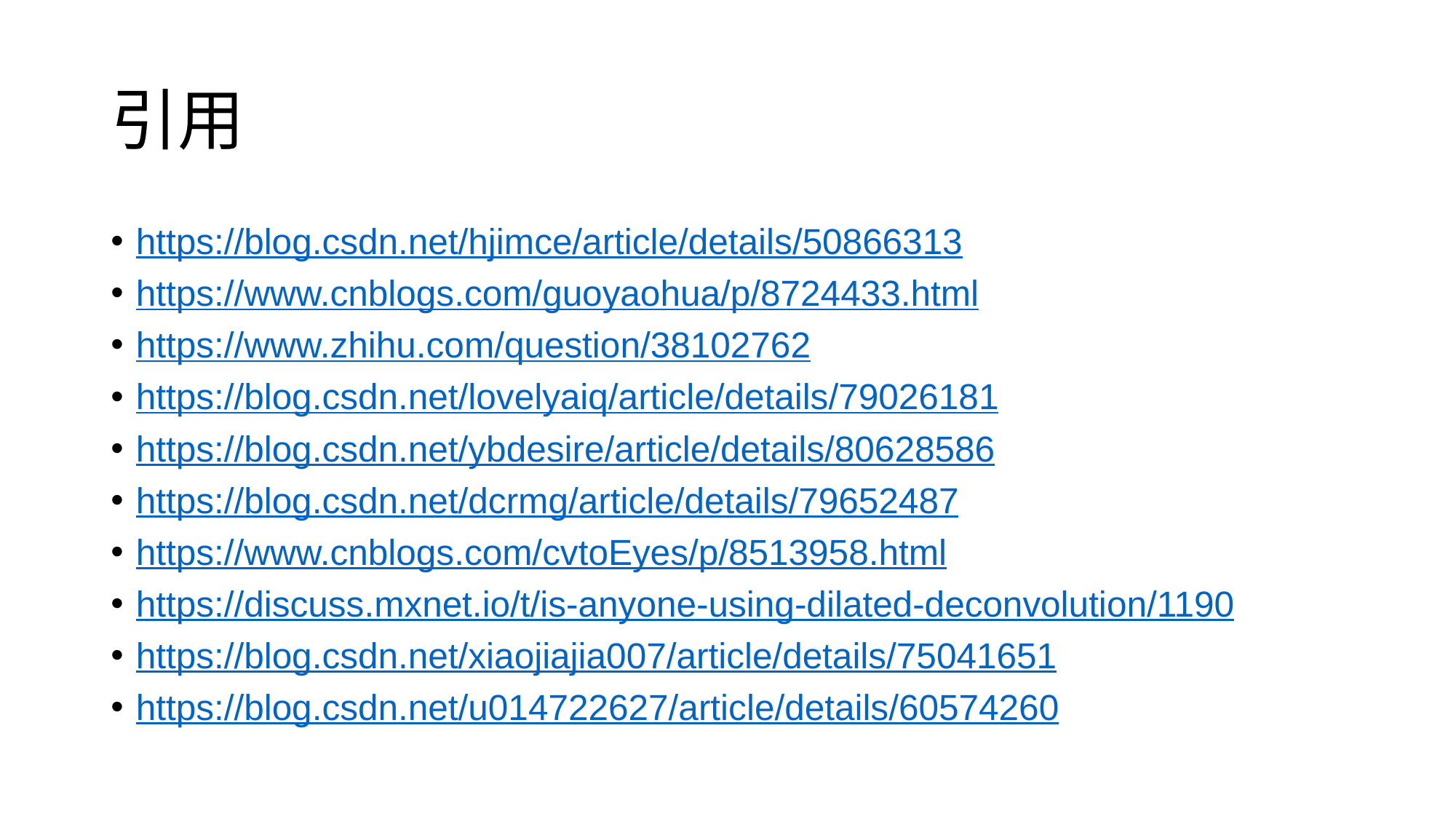

# 引用
https://blog.csdn.net/hjimce/article/details/50866313
https://www.cnblogs.com/guoyaohua/p/8724433.html
https://www.zhihu.com/question/38102762
https://blog.csdn.net/lovelyaiq/article/details/79026181
https://blog.csdn.net/ybdesire/article/details/80628586
https://blog.csdn.net/dcrmg/article/details/79652487
https://www.cnblogs.com/cvtoEyes/p/8513958.html
https://discuss.mxnet.io/t/is-anyone-using-dilated-deconvolution/1190
https://blog.csdn.net/xiaojiajia007/article/details/75041651
https://blog.csdn.net/u014722627/article/details/60574260